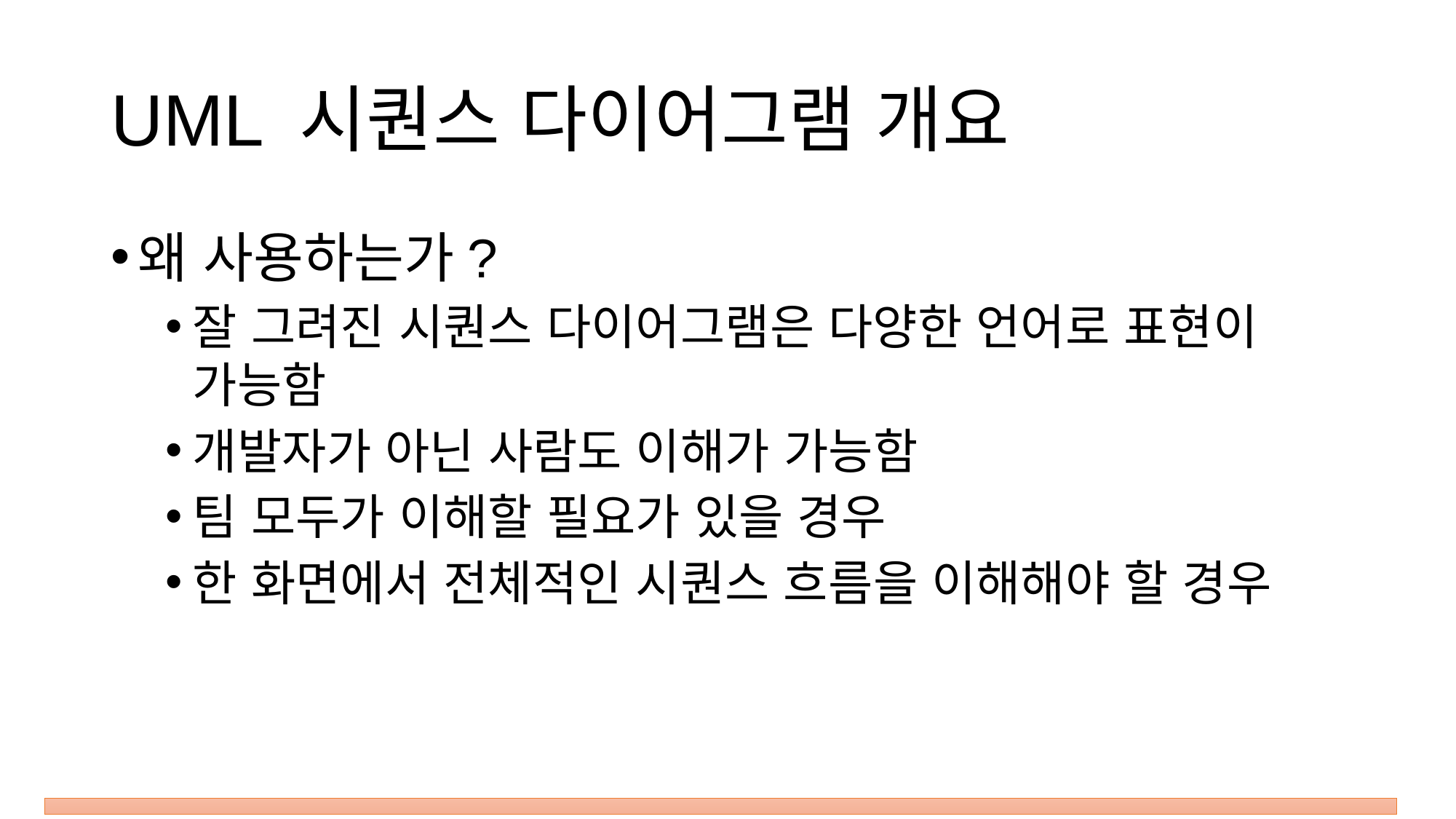

# UML 시퀀스 다이어그램 개요
왜 사용하는가?
잘 그려진 시퀀스 다이어그램은 다양한 언어로 표현이 가능함
개발자가 아닌 사람도 이해가 가능함
팀 모두가 이해할 필요가 있을 경우
한 화면에서 전체적인 시퀀스 흐름을 이해해야 할 경우